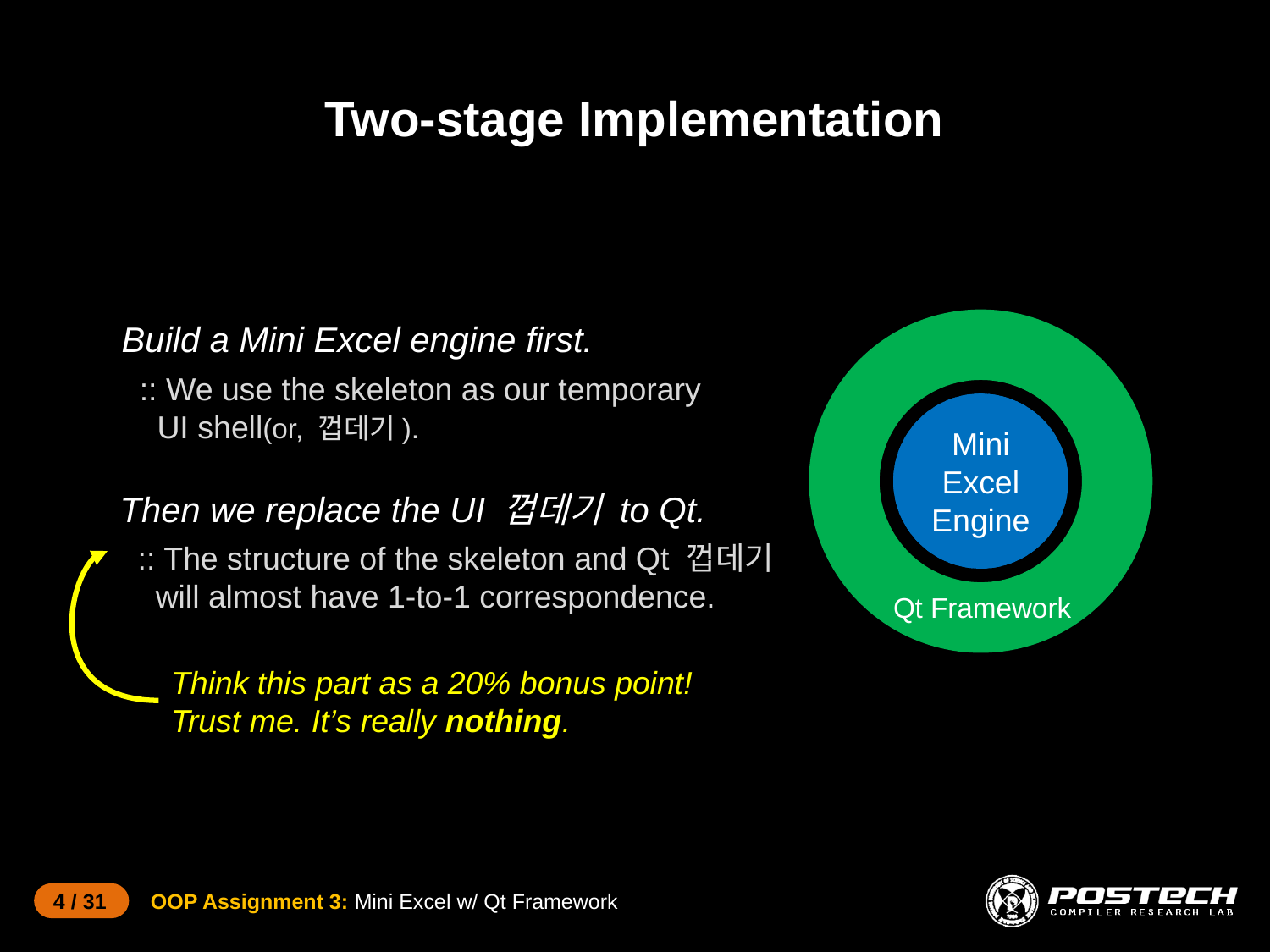

# Two-stage Implementation
Build a Mini Excel engine first.
  :: We use the skeleton as our temporary
    UI shell(or, 껍데기).

UI Skeleton

Qt Framework
Mini Excel
Engine
Mini Excel
Engine
Then we replace the UI 껍데기 to Qt.
  :: The structure of the skeleton and Qt 껍데기
    will almost have 1-to-1 correspondence.
Think this part as a 20% bonus point!
Trust me. It’s really nothing.